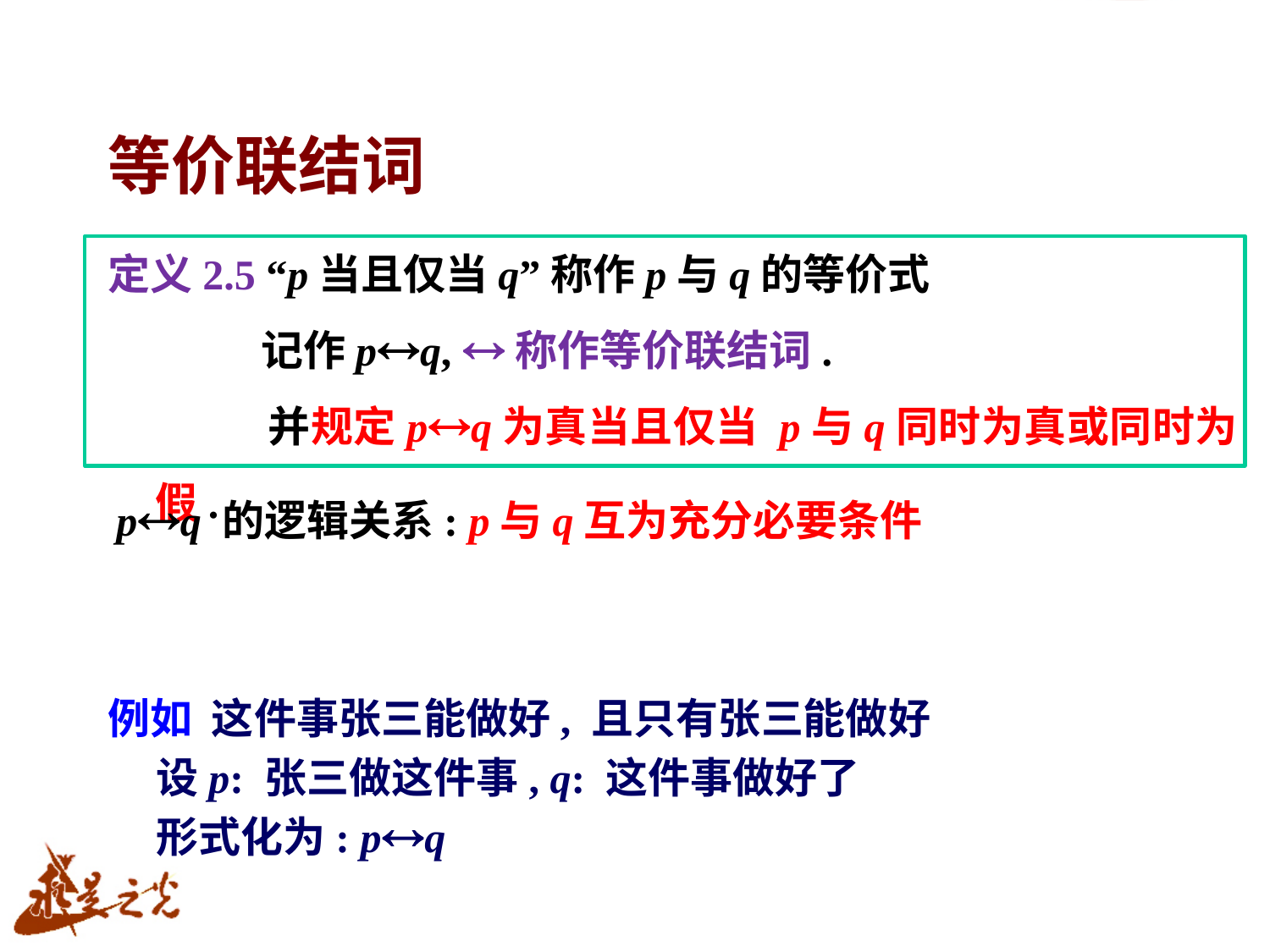

# 等价联结词
定义2.5 “p当且仅当q”称作p与q的等价式
               记作p↔q, ↔称作等价联结词.
               并规定p↔q为真当且仅当 p与q同时为真或同时为假.

例如  这件事张三能做好, 且只有张三能做好
    设p: 张三做这件事, q: 这件事做好了
    形式化为: p↔q

 p↔q 的逻辑关系: p与q互为充分必要条件

14